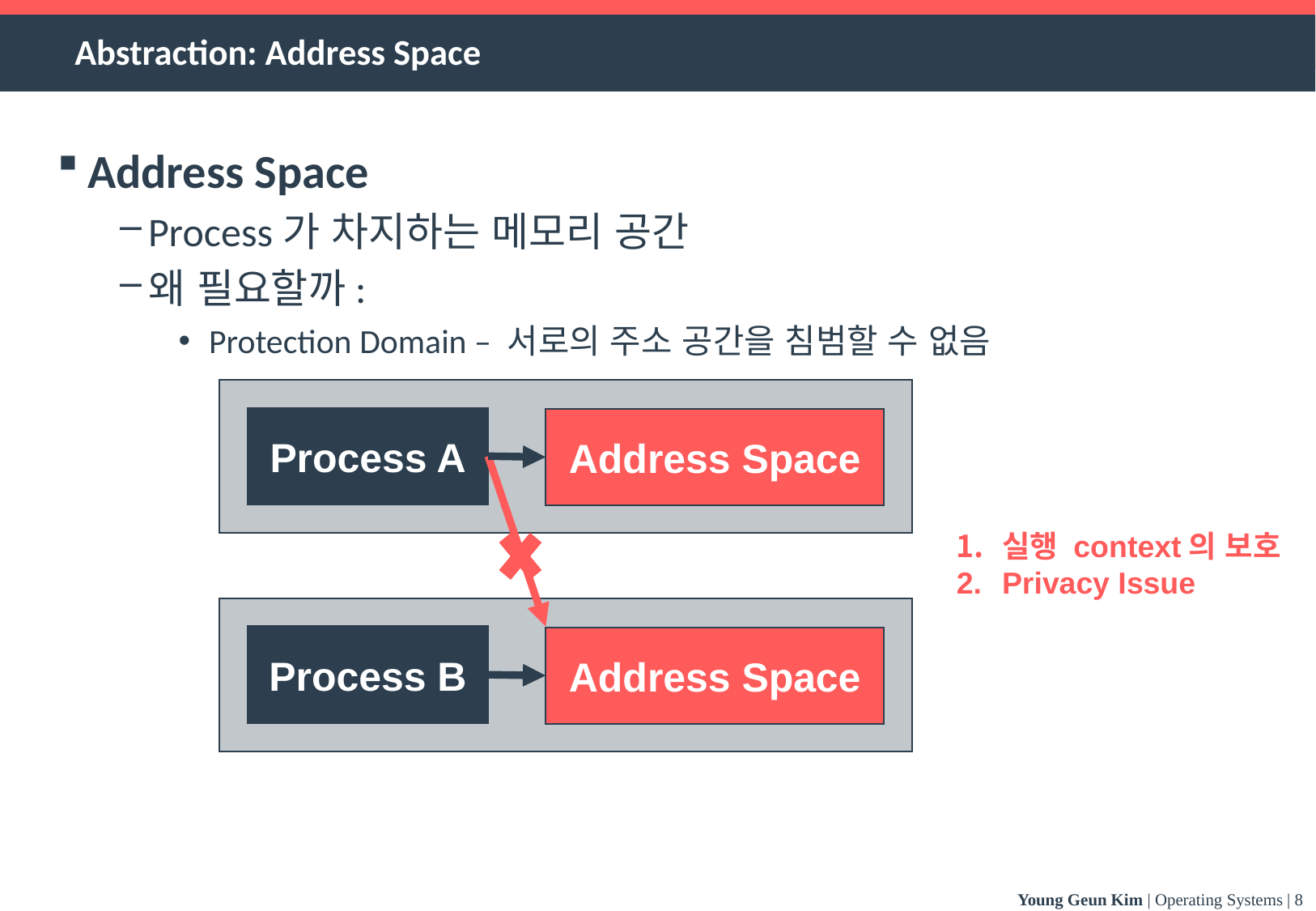

# Abstraction: Address Space
Address Space
Process가 차지하는 메모리 공간
왜 필요할까:
Protection Domain – 서로의 주소 공간을 침범할 수 없음

(Memory Mapped) I/O Device의 관리

Process A
Address Space

실행 context의 보호
Privacy Issue

Process B
Address Space
Young Geun Kim | Operating Systems | 8